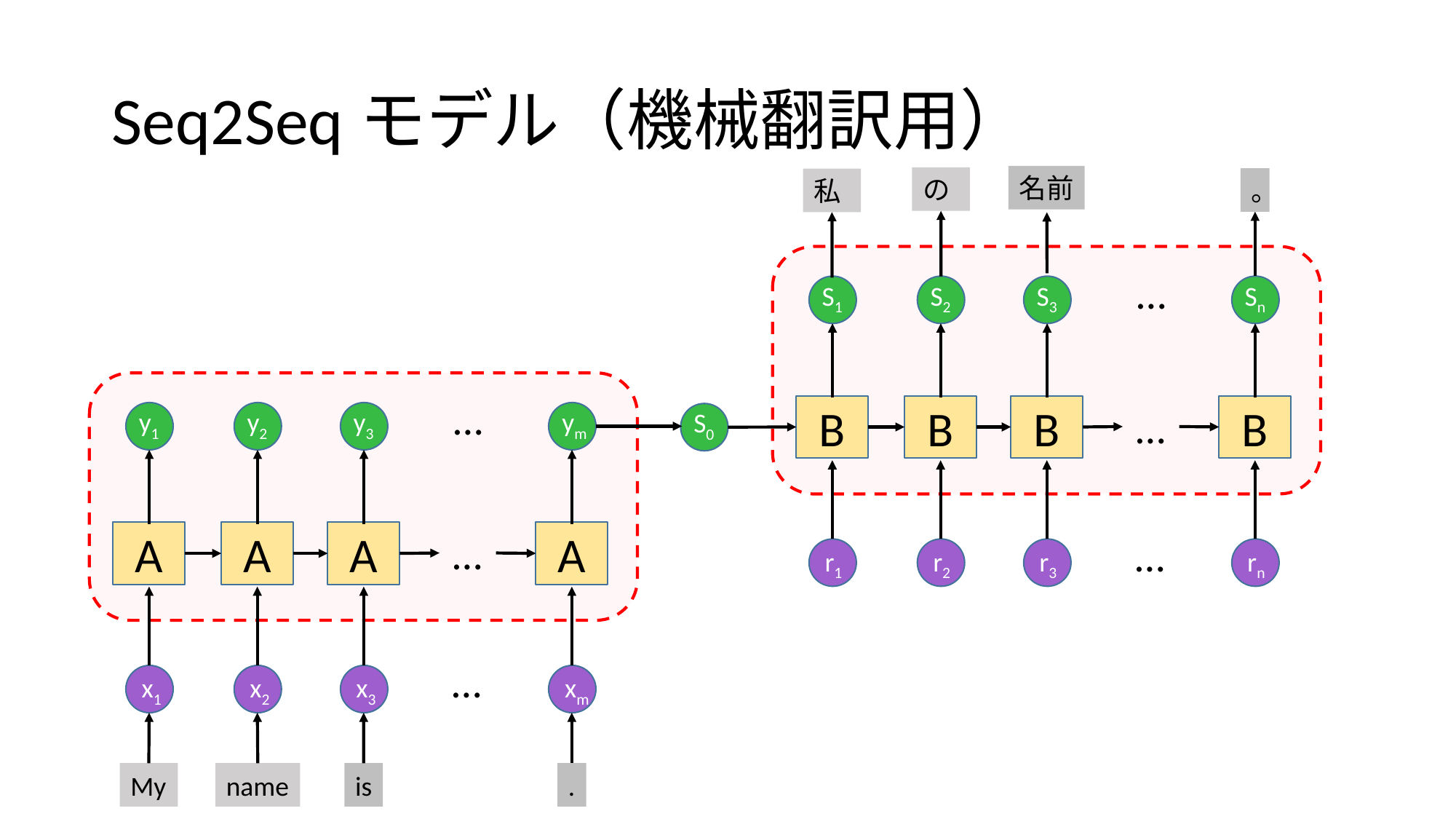

# Seq2Seqモデル（機械翻訳用）
名前
の
。
私

…
S1

B

r1

S2

B

r2

S3

B

r3

Sn

B

rn

…
…
y1

y2

A

x2

y3

A

x3

ym

A

xm

S0

A
…
…
…

x1

My
name
is
.